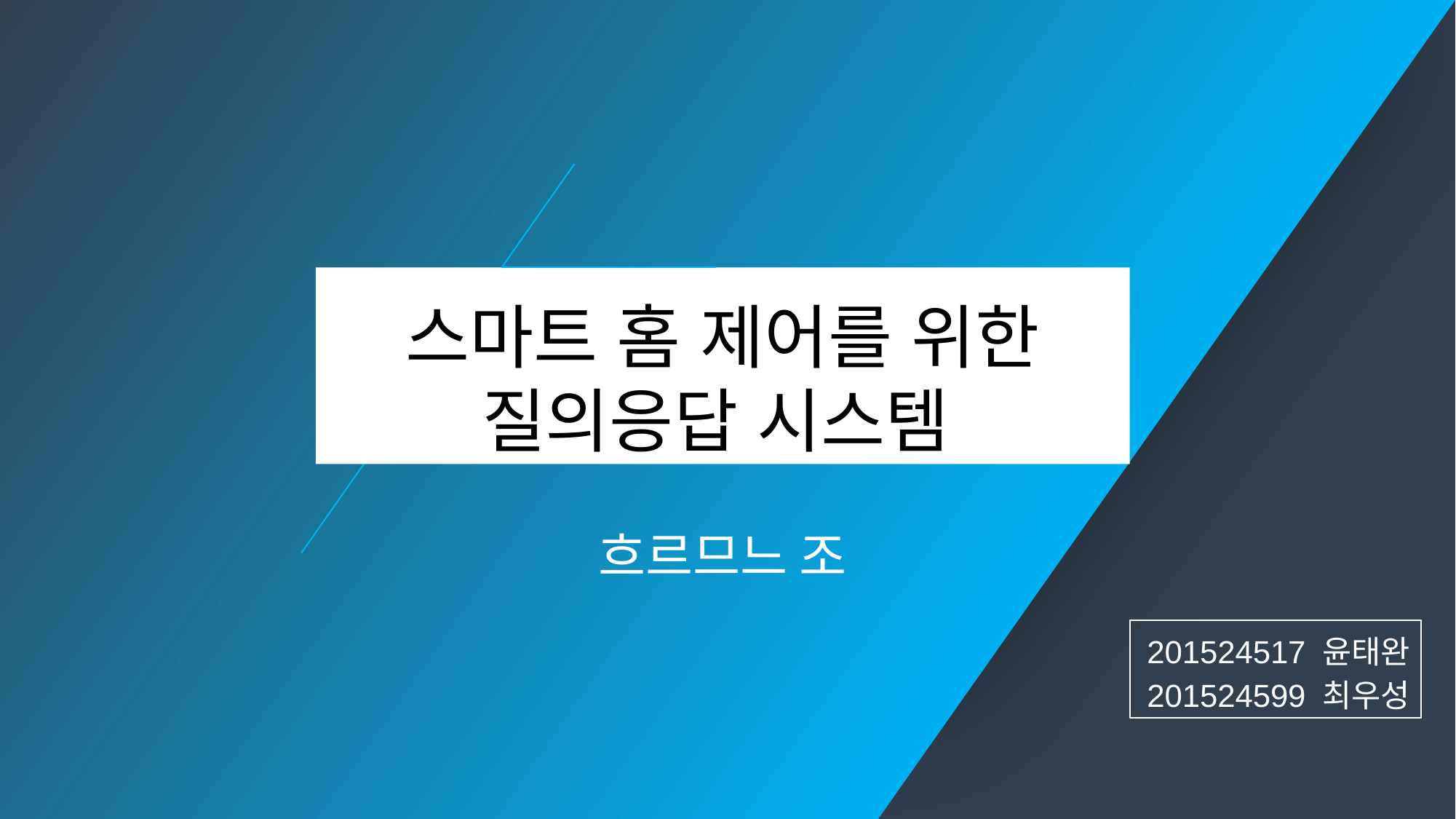

스마트 홈 제어를 위한
질의응답 시스템

흐르므느 조
201524517 윤태완
201524599 최우성